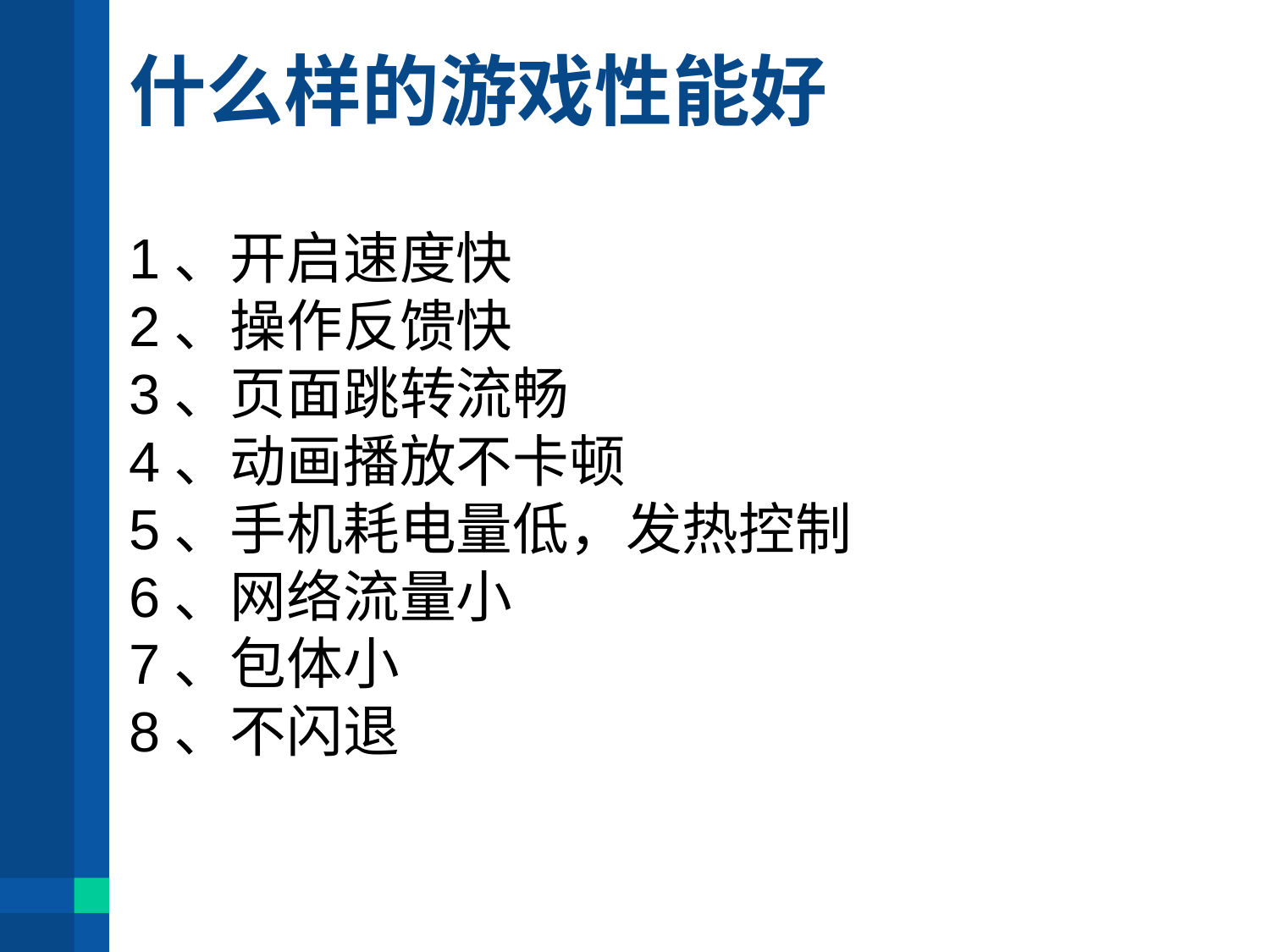

# 什么样的游戏性能好
1、开启速度快
2、操作反馈快
3、页面跳转流畅
4、动画播放不卡顿
5、手机耗电量低，发热控制
6、网络流量小
7、包体小
8、不闪退